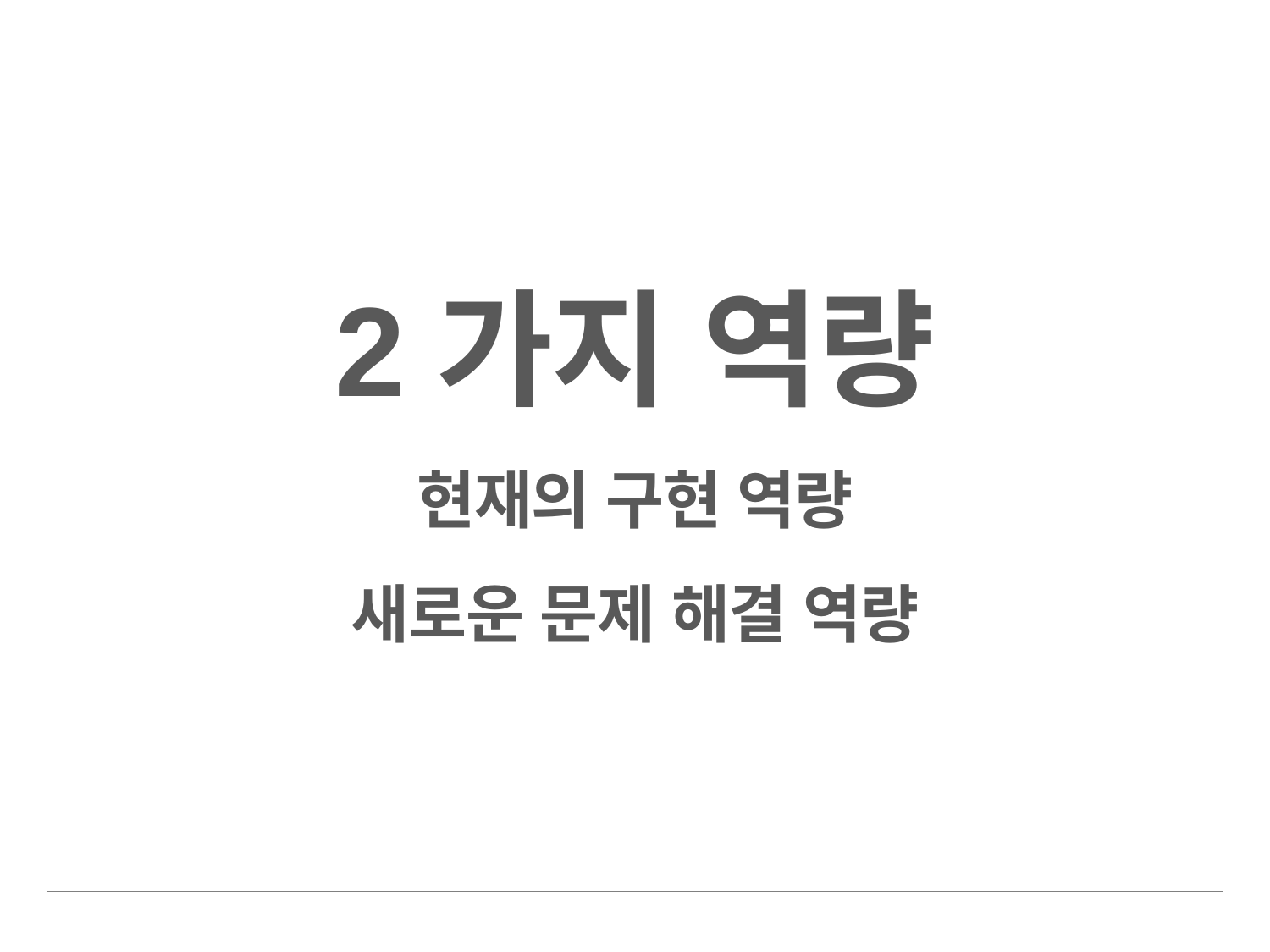

# 2가지 역량 현재의 구현 역량 새로운 문제 해결 역량